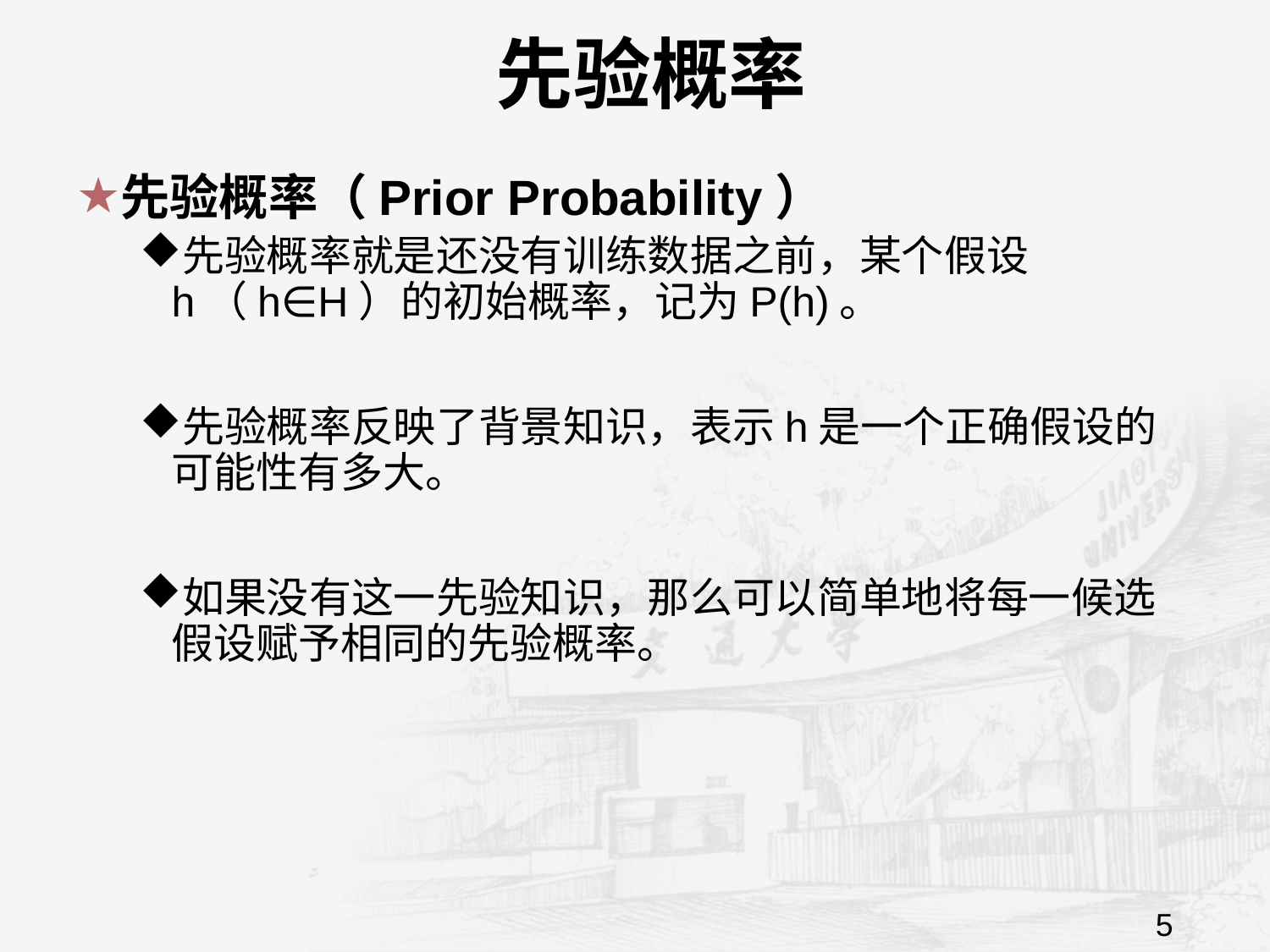

# 先验概率
先验概率（Prior Probability）
先验概率就是还没有训练数据之前，某个假设h（h∈H）的初始概率，记为P(h)。

先验概率反映了背景知识，表示h是一个正确假设的可能性有多大。

如果没有这一先验知识，那么可以简单地将每一候选假设赋予相同的先验概率。
5